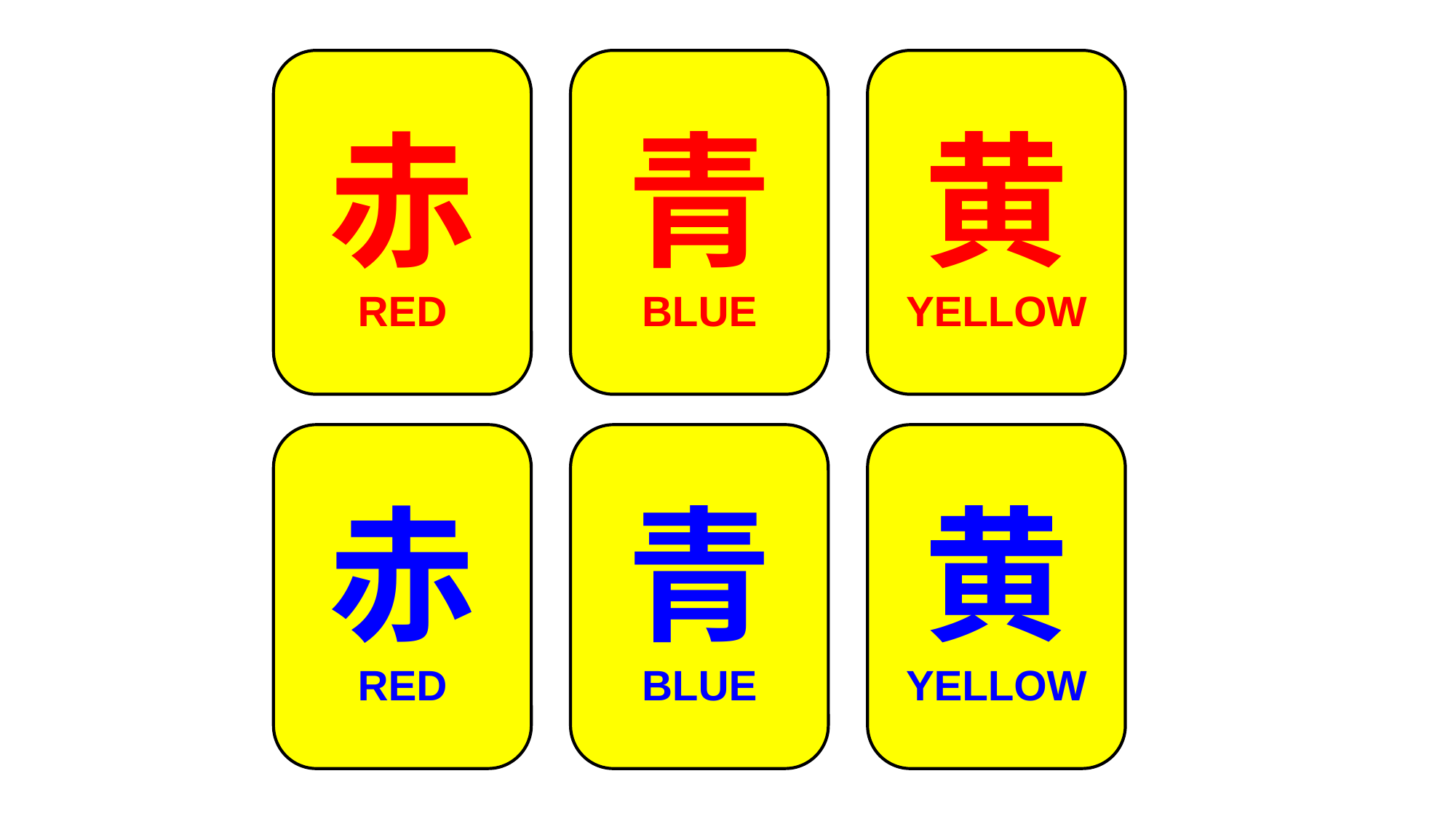

赤
RED
青
BLUE
黄
YELLOW
赤
RED
青
BLUE
黄
YELLOW